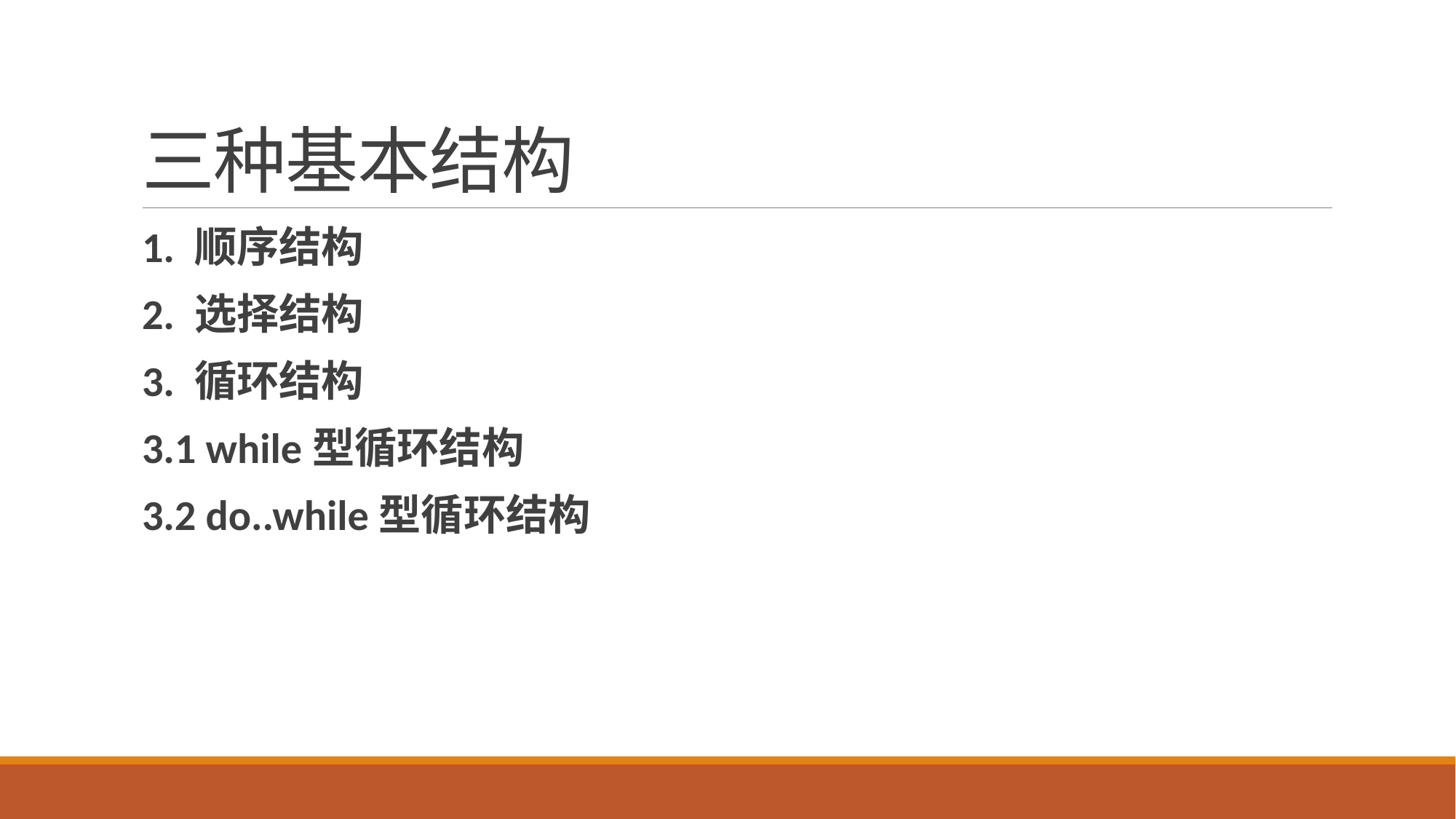

# 三种基本结构
1. 顺序结构
2. 选择结构
3. 循环结构
3.1 while型循环结构
3.2 do..while型循环结构